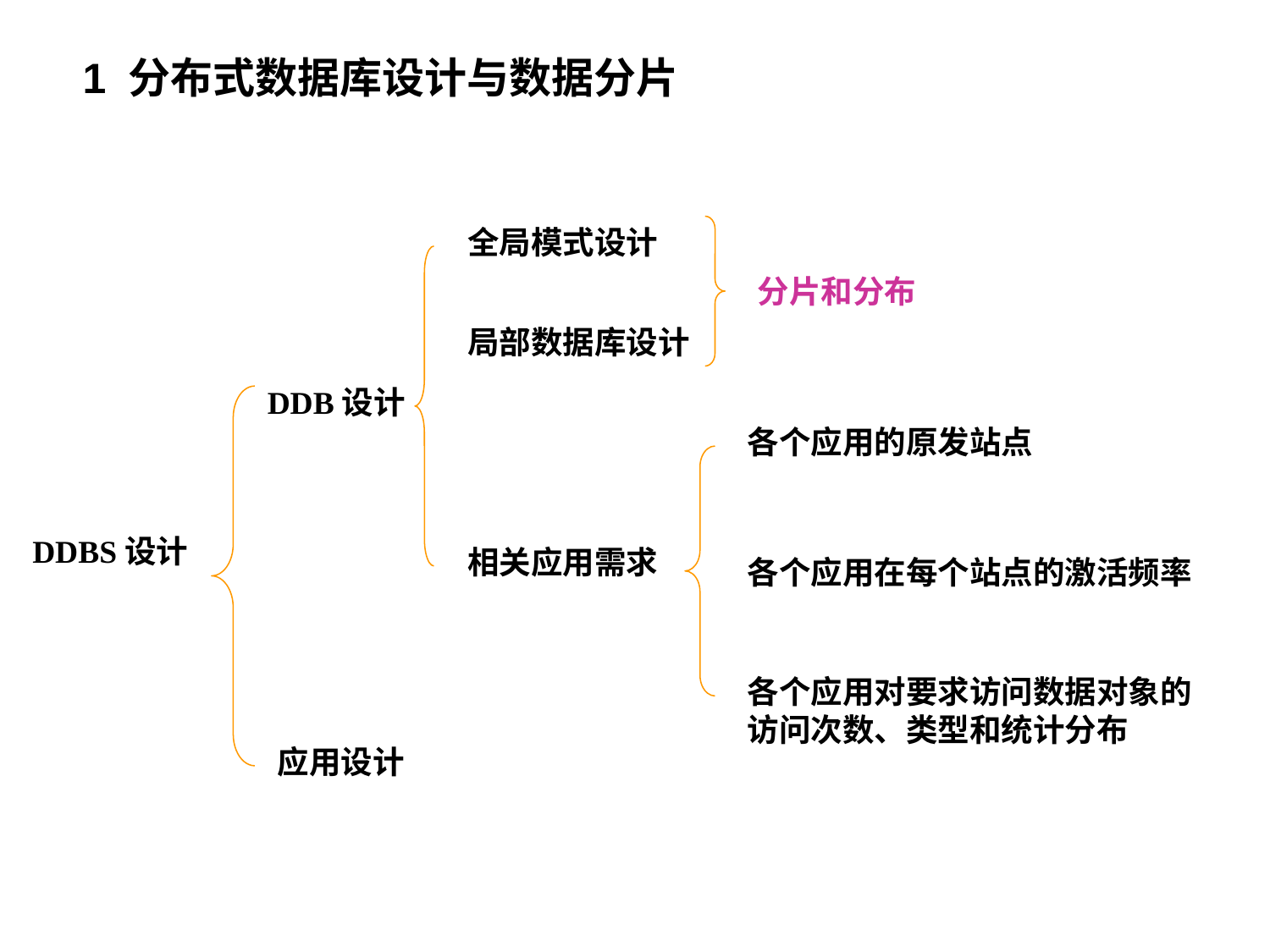

1 分布式数据库设计与数据分片
全局模式设计

分片和分布
局部数据库设计
DDB设计

各个应用的原发站点

DDBS设计
相关应用需求
各个应用在每个站点的激活频率
各个应用对要求访问数据对象的访问次数、类型和统计分布
应用设计